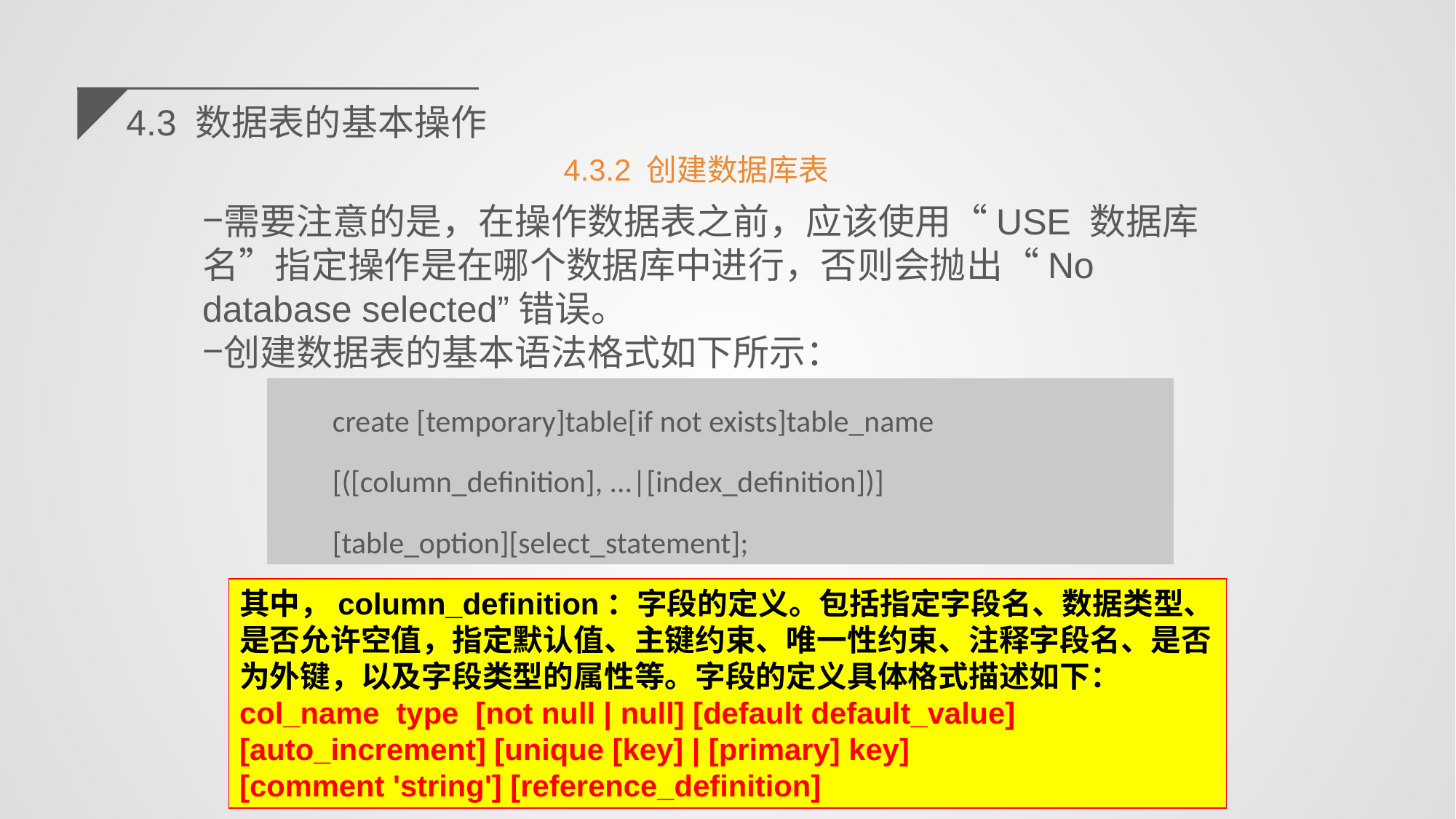

4.3 数据表的基本操作

4.3.2 创建数据库表
需要注意的是，在操作数据表之前，应该使用“USE 数据库名”指定操作是在哪个数据库中进行，否则会抛出“No database selected”错误。
创建数据表的基本语法格式如下所示：
create [temporary]table[if not exists]table_name
[([column_definition], ...|[index_definition])]
[table_option][select_statement];
其中，column_definition：字段的定义。包括指定字段名、数据类型、是否允许空值，指定默认值、主键约束、唯一性约束、注释字段名、是否为外键，以及字段类型的属性等。字段的定义具体格式描述如下：
col_name  type  [not null | null] [default default_value]
[auto_increment] [unique [key] | [primary] key]
[comment 'string'] [reference_definition]